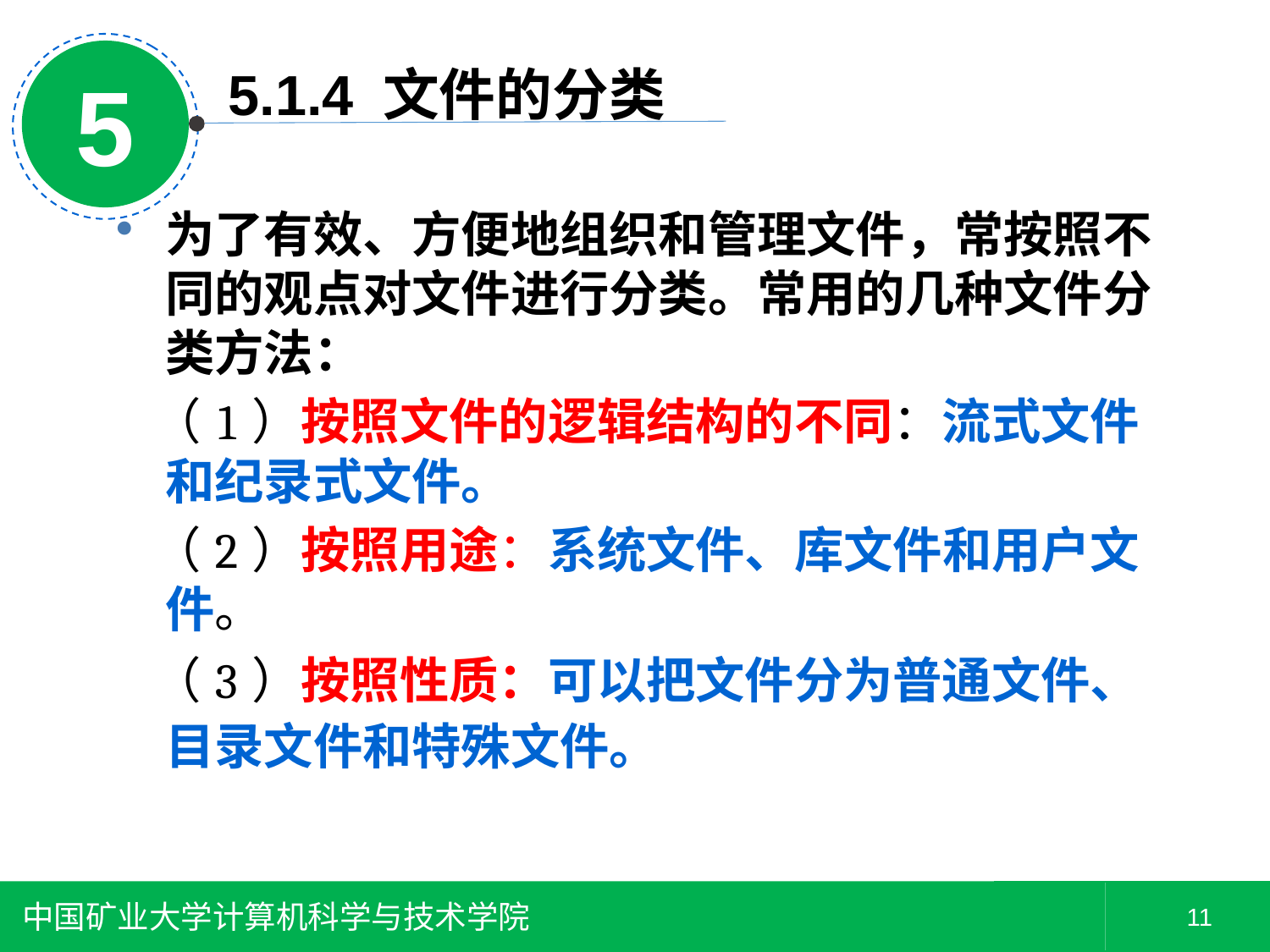

5
5.1.4 文件的分类

为了有效、方便地组织和管理文件，常按照不同的观点对文件进行分类。常用的几种文件分类方法：
  （1）按照文件的逻辑结构的不同：流式文件和纪录式文件。
  （2）按照用途：系统文件、库文件和用户文件。
  （3）按照性质：可以把文件分为普通文件、目录文件和特殊文件。